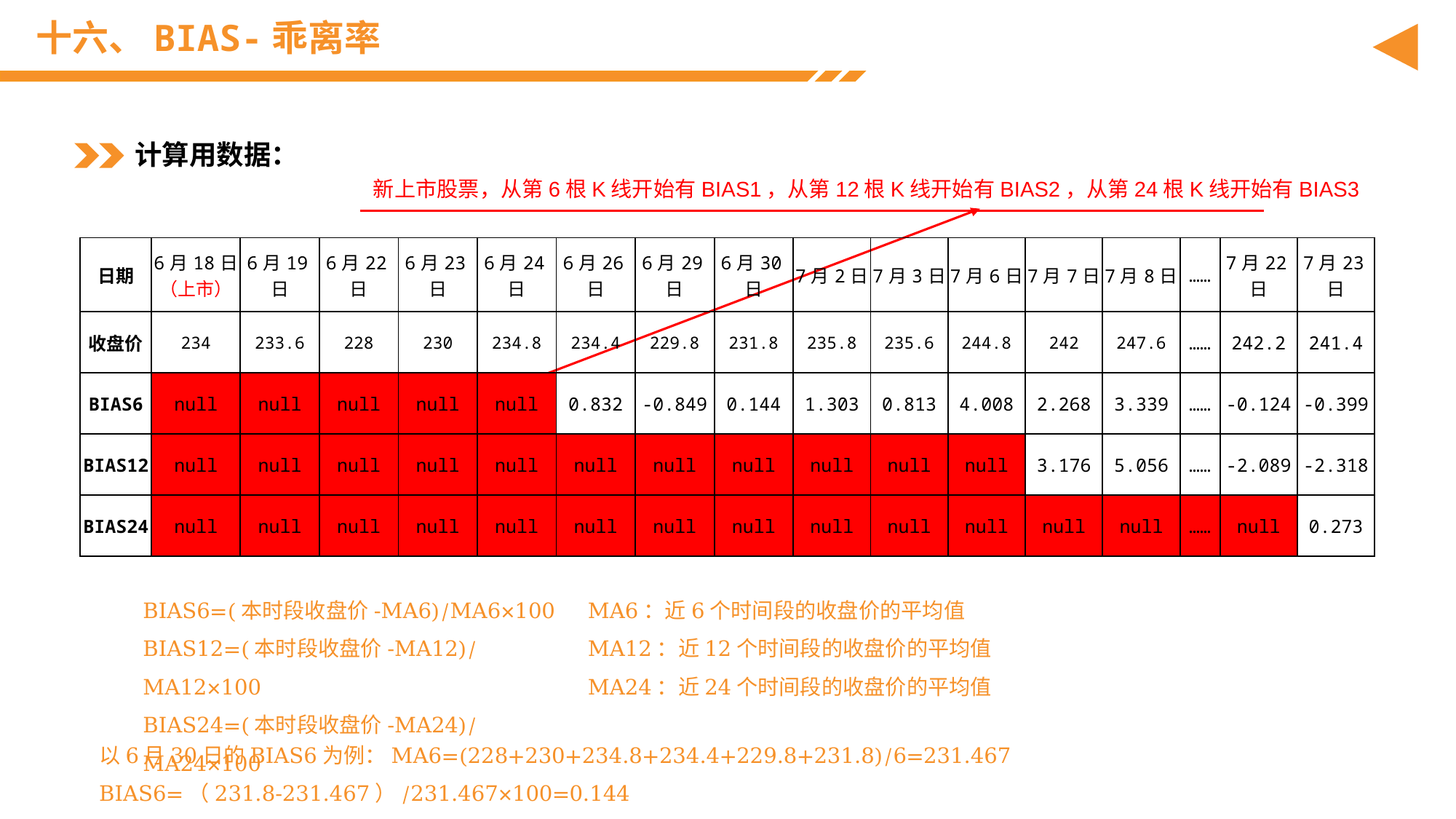

# 十六、BIAS-乖离率

计算用数据：

新上市股票，从第6根K线开始有BIAS1，从第12根K线开始有BIAS2，从第24根K线开始有BIAS3
| 日期 | 6月18日（上市） | 6月19日 | 6月22日 | 6月23日 | 6月24日 | 6月26日 | 6月29日 | 6月30日 | 7月2日 | 7月3日 | 7月6日 | 7月7日 | 7月8日 | …… | 7月22日 | 7月23日 |
| --- | --- | --- | --- | --- | --- | --- | --- | --- | --- | --- | --- | --- | --- | --- | --- | --- |
| 收盘价 | 234 | 233.6 | 228 | 230 | 234.8 | 234.4 | 229.8 | 231.8 | 235.8 | 235.6 | 244.8 | 242 | 247.6 | …… | 242.2 | 241.4 |
| BIAS6 | null | null | null | null | null | 0.832 | -0.849 | 0.144 | 1.303 | 0.813 | 4.008 | 2.268 | 3.339 | …… | -0.124 | -0.399 |
| BIAS12 | null | null | null | null | null | null | null | null | null | null | null | 3.176 | 5.056 | …… | -2.089 | -2.318 |
| BIAS24 | null | null | null | null | null | null | null | null | null | null | null | null | null | …… | null | 0.273 |
BIAS6=(本时段收盘价-MA6)/MA6×100
BIAS12=(本时段收盘价-MA12)/MA12×100
BIAS24=(本时段收盘价-MA24)/MA24×100
MA6：近6个时间段的收盘价的平均值
MA12：近12个时间段的收盘价的平均值
MA24：近24个时间段的收盘价的平均值
以6月30日的BIAS6为例：MA6=(228+230+234.8+234.4+229.8+231.8)/6=231.467     BIAS6=（231.8-231.467）/231.467×100=0.144